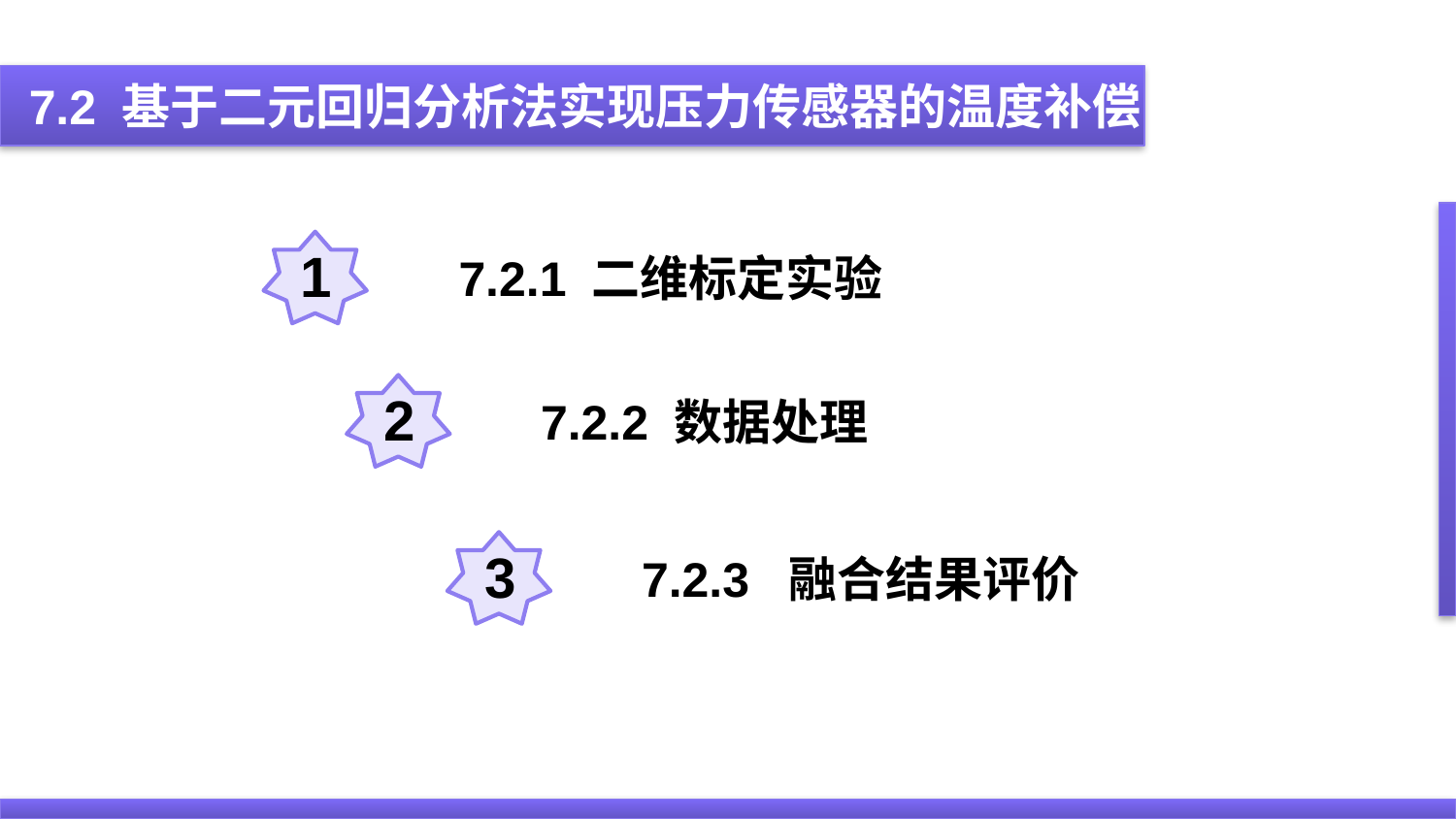

9.1 STM32定时器模块

7.2 基于二元回归分析法实现压力传感器的温度补偿
1
7.2.1 二维标定实验
2
7.2.2 数据处理
3
7.2.3  融合结果评价